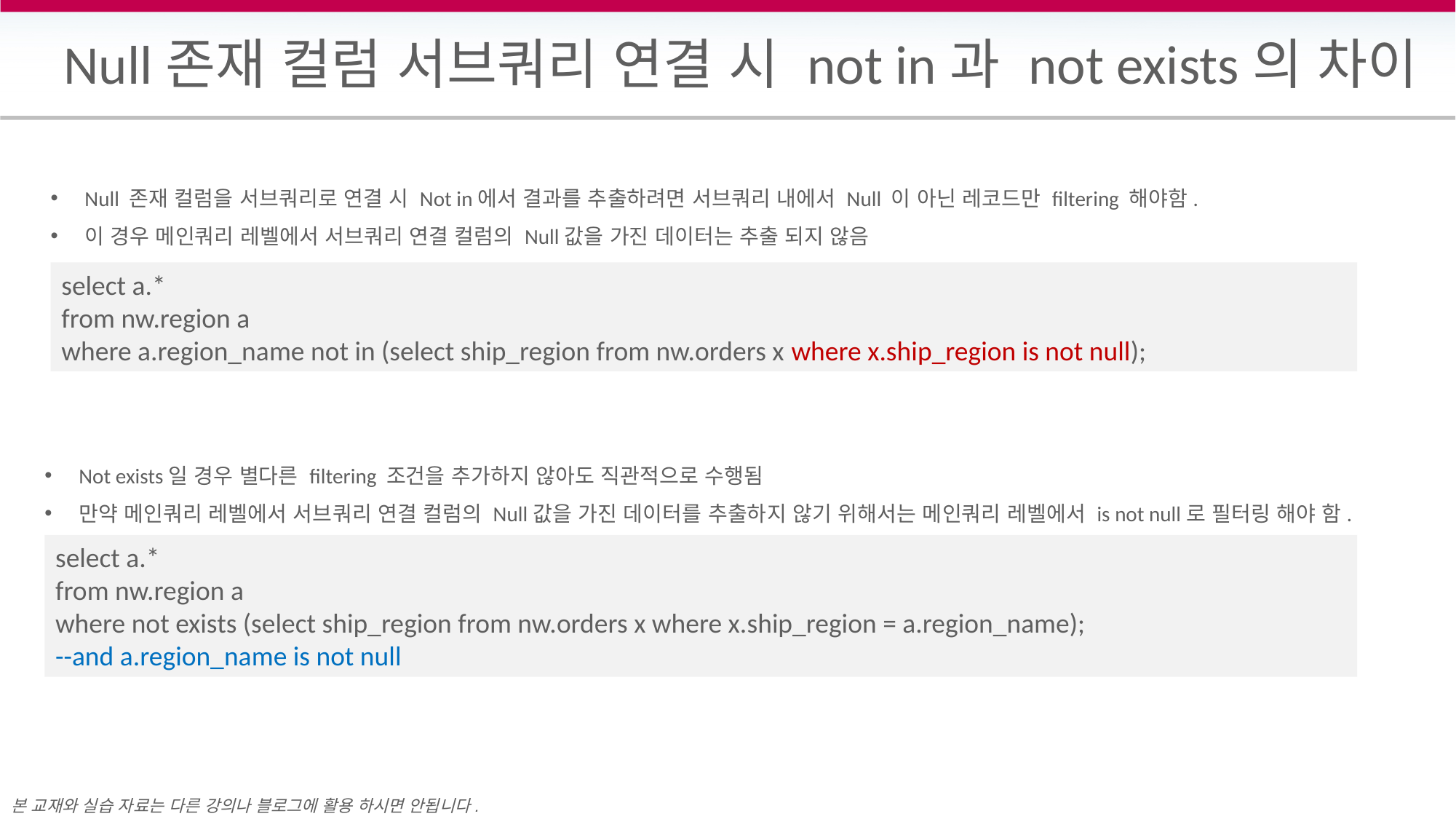

# Null존재 컬럼 서브쿼리 연결 시 not in과 not exists의 차이
Null 존재 컬럼을 서브쿼리로 연결 시 Not in에서 결과를 추출하려면 서브쿼리 내에서 Null 이 아닌 레코드만 filtering 해야함.
이 경우 메인쿼리 레벨에서 서브쿼리 연결 컬럼의 Null값을 가진 데이터는 추출 되지 않음
select a.*
from nw.region a
where a.region_name not in (select ship_region from nw.orders x where x.ship_region is not null);
Not exists일 경우 별다른 filtering 조건을 추가하지 않아도 직관적으로 수행됨
만약 메인쿼리 레벨에서 서브쿼리 연결 컬럼의 Null값을 가진 데이터를 추출하지 않기 위해서는 메인쿼리 레벨에서 is not null로 필터링 해야 함.
select a.*
from nw.region a
where not exists (select ship_region from nw.orders x where x.ship_region = a.region_name);
--and a.region_name is not null